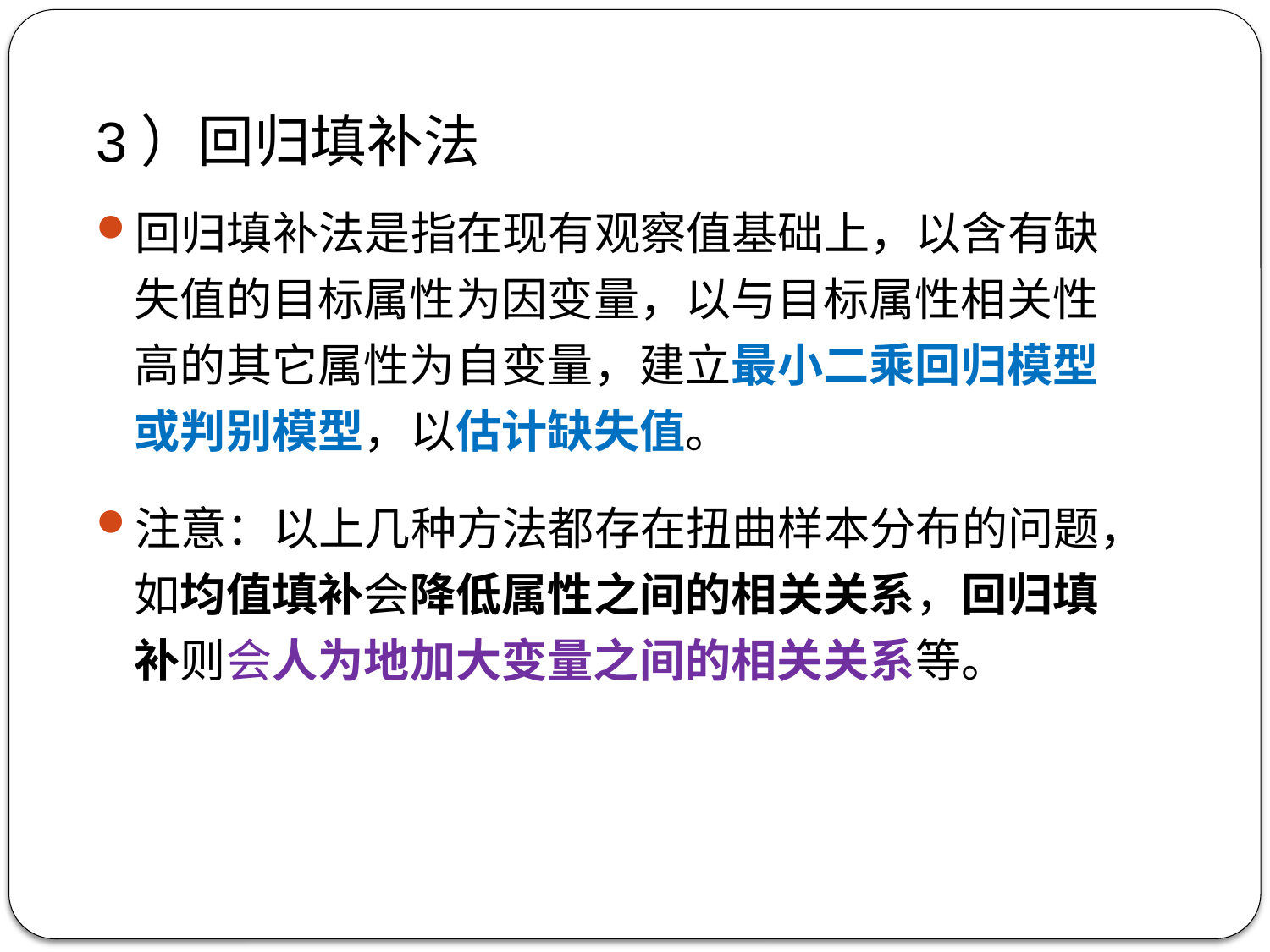

3）回归填补法
回归填补法是指在现有观察值基础上，以含有缺失值的目标属性为因变量，以与目标属性相关性高的其它属性为自变量，建立最小二乘回归模型或判别模型，以估计缺失值。
注意：以上几种方法都存在扭曲样本分布的问题，如均值填补会降低属性之间的相关关系，回归填补则会人为地加大变量之间的相关关系等。
24